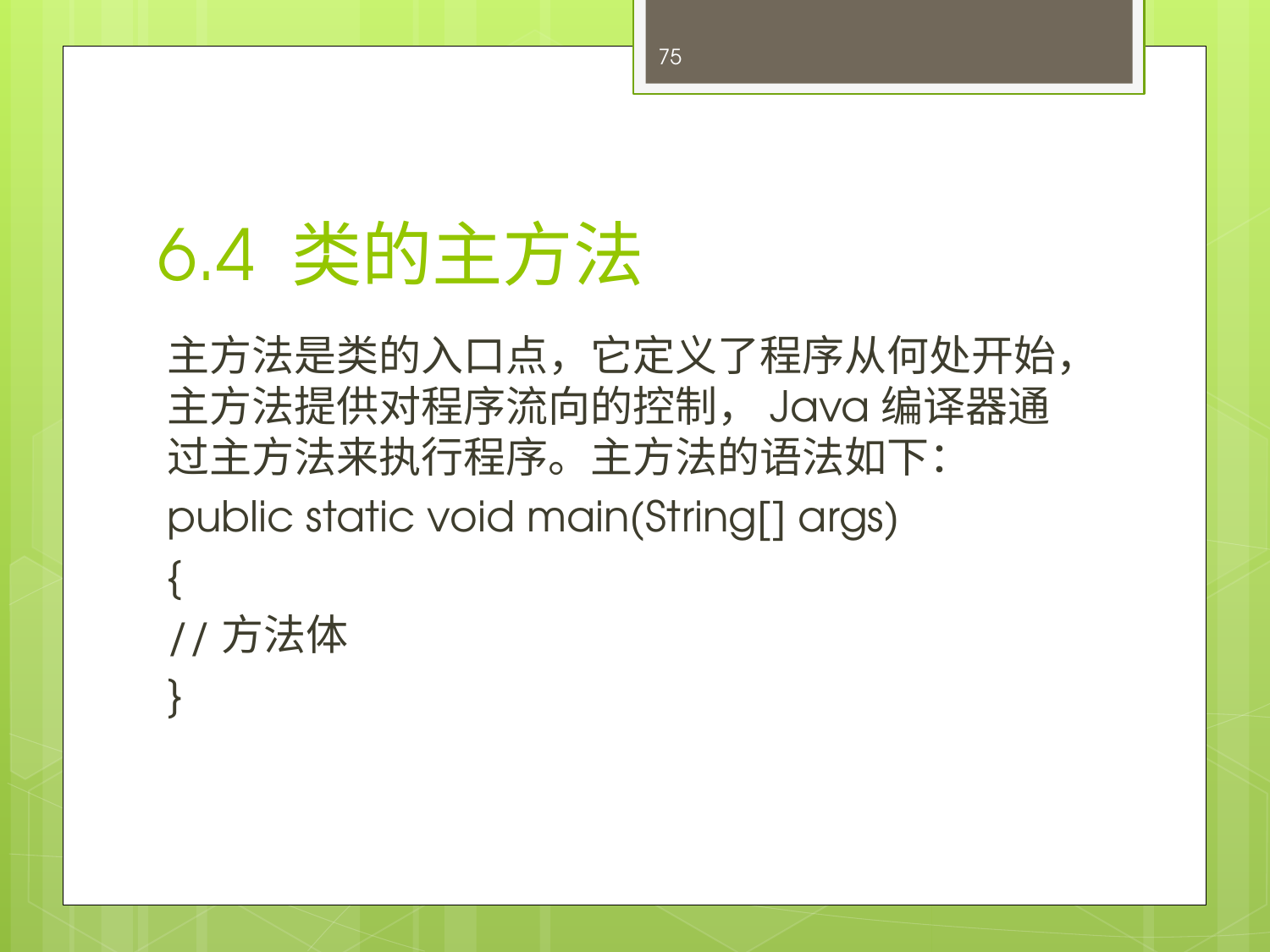

75
# 6.4 类的主方法
主方法是类的入口点，它定义了程序从何处开始，主方法提供对程序流向的控制，Java编译器通过主方法来执行程序。主方法的语法如下：
public static void main(String[] args)
{
//方法体
}